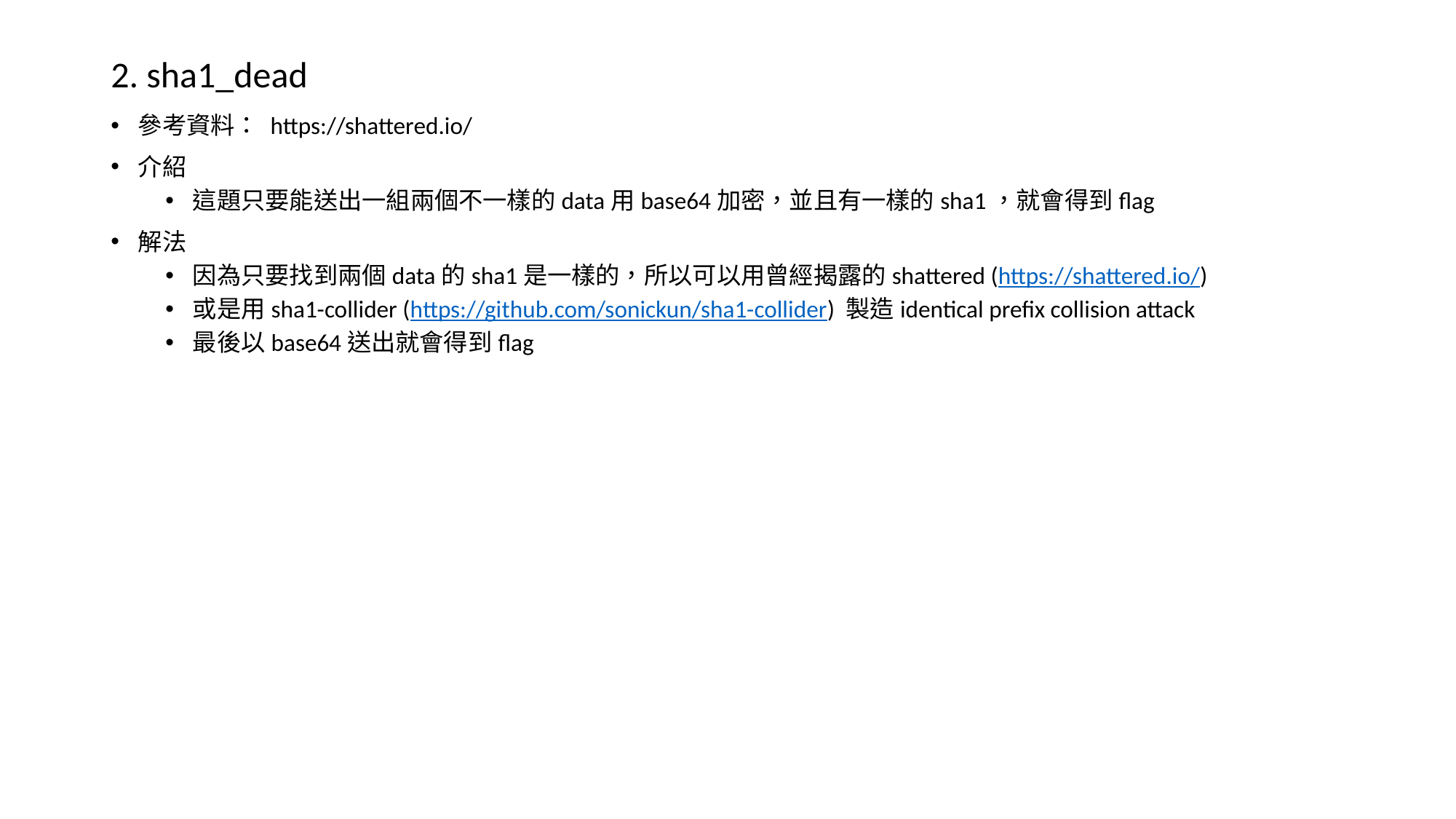

# 2. sha1_dead
參考資料： https://shattered.io/
介紹
這題只要能送出一組兩個不一樣的data用base64加密，並且有一樣的sha1，就會得到flag
解法
因為只要找到兩個data的sha1是一樣的，所以可以用曾經揭露的shattered (https://shattered.io/)
或是用sha1-collider (https://github.com/sonickun/sha1-collider) 製造identical prefix collision attack
最後以base64送出就會得到flag